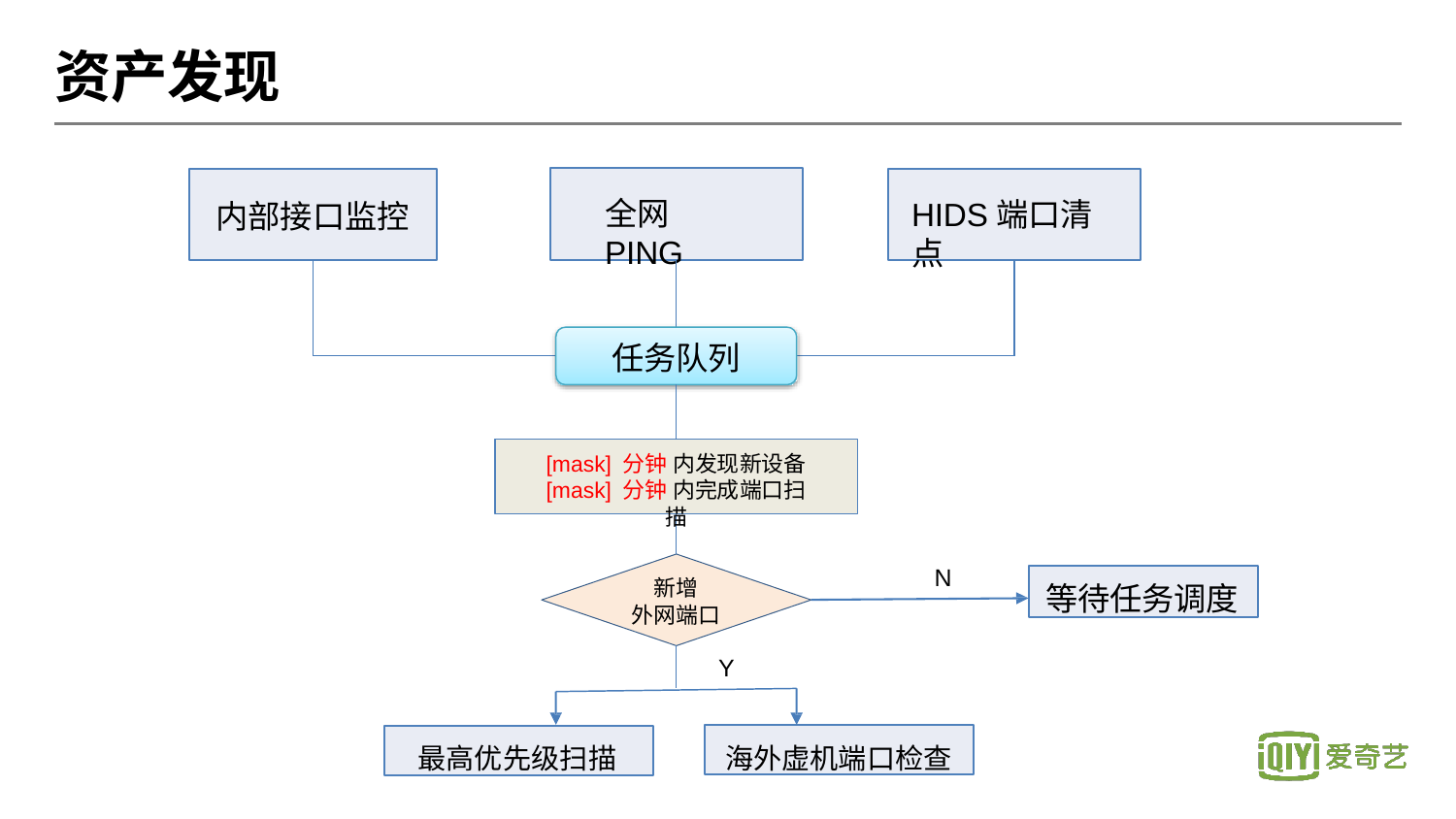

# 资产发现

全网PING
HIDS端口清点
内部接口监控

任务队列

[mask] 分钟 内发现新设备
[mask] 分钟 内完成端口扫描

N
等待任务调度
新增
外网端口

Y

海外虚机端口检查
最高优先级扫描